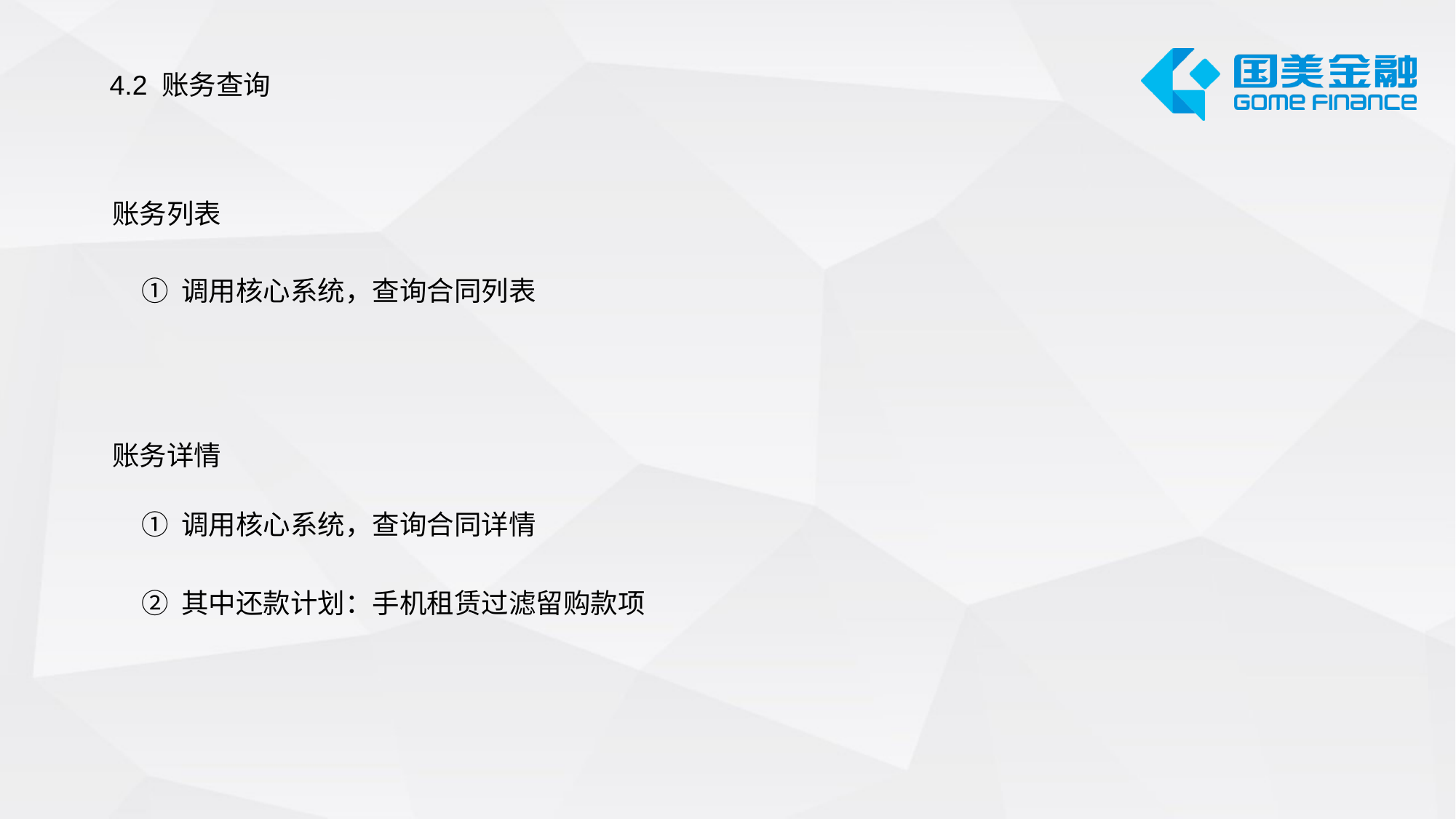

4.2 账务查询
账务列表
① 调用核心系统，查询合同列表
账务详情
① 调用核心系统，查询合同详情
② 其中还款计划：手机租赁过滤留购款项